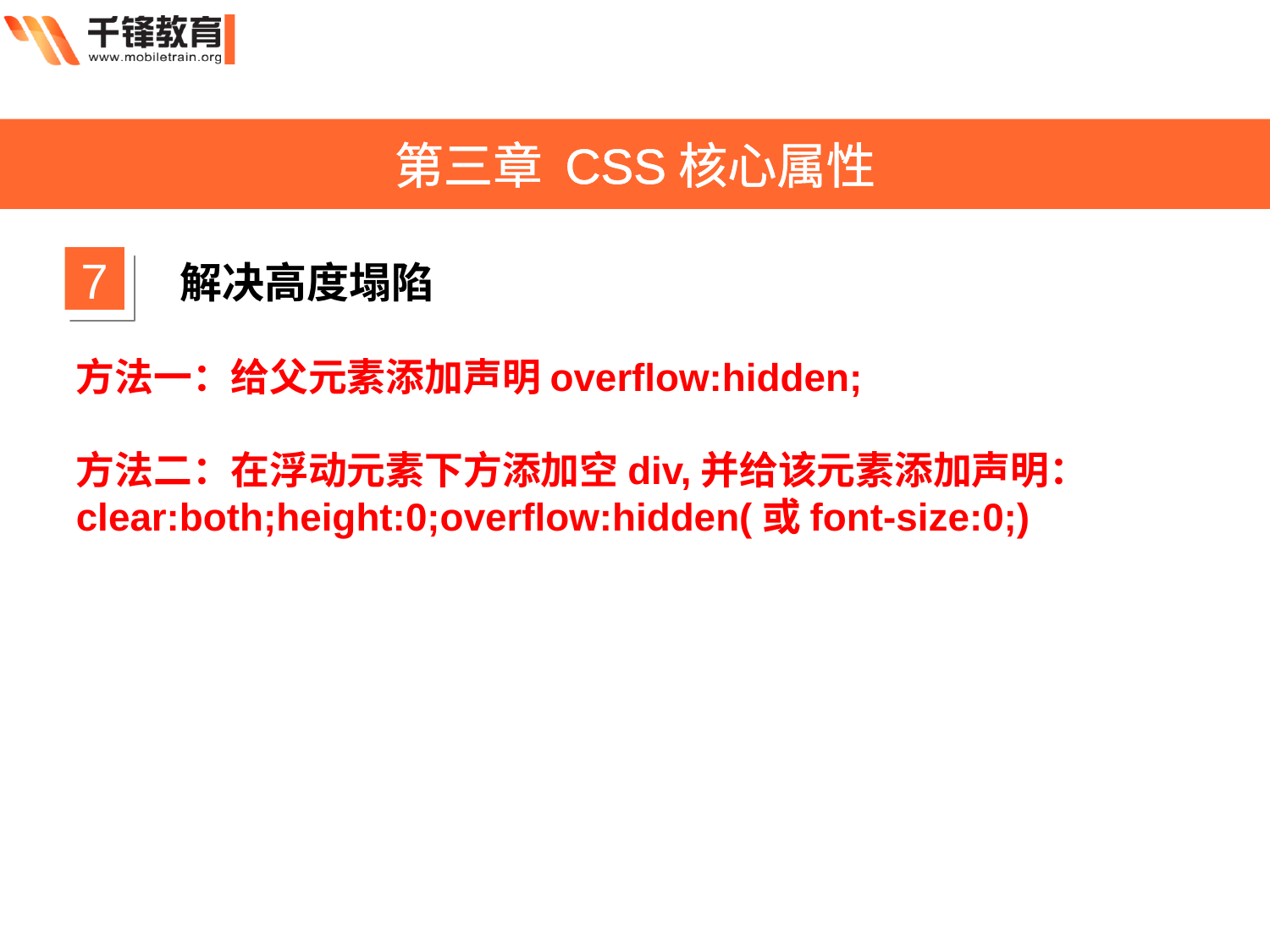

第三章 CSS核心属性
7

解决高度塌陷

方法一：给父元素添加声明overflow:hidden;

方法二：在浮动元素下方添加空div,并给该元素添加声明：clear:both;height:0;overflow:hidden(或font-size:0;)